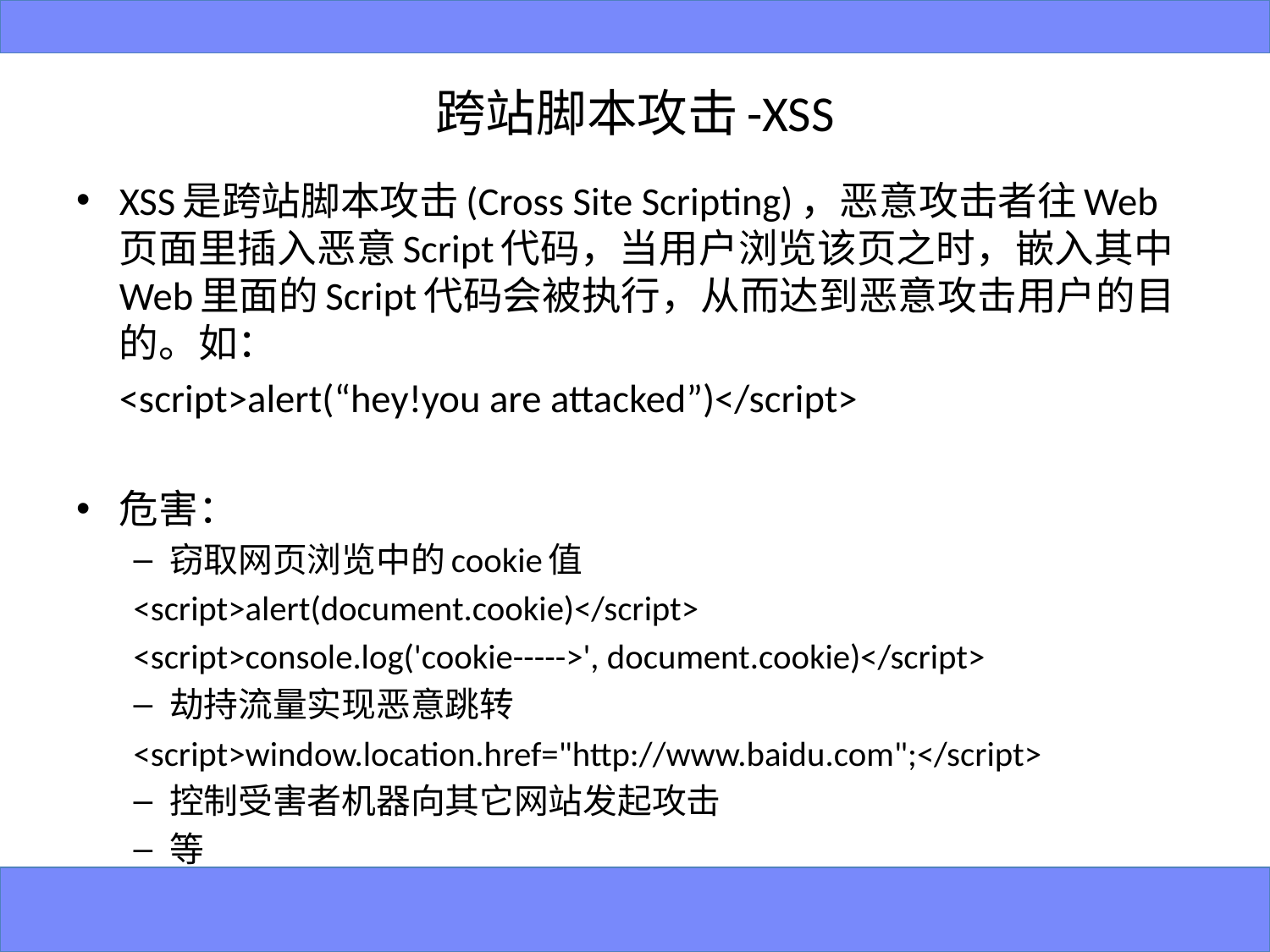

# 跨站脚本攻击-XSS
XSS是跨站脚本攻击(Cross Site Scripting)，恶意攻击者往Web页面里插入恶意Script代码，当用户浏览该页之时，嵌入其中Web里面的Script代码会被执行，从而达到恶意攻击用户的目的。如：
	<script>alert(“hey!you are attacked”)</script>

危害：
窃取网页浏览中的cookie值
<script>alert(document.cookie)</script>
<script>console.log('cookie----->', document.cookie)</script>
劫持流量实现恶意跳转
<script>window.location.href="http://www.baidu.com";</script>
控制受害者机器向其它网站发起攻击
等

12